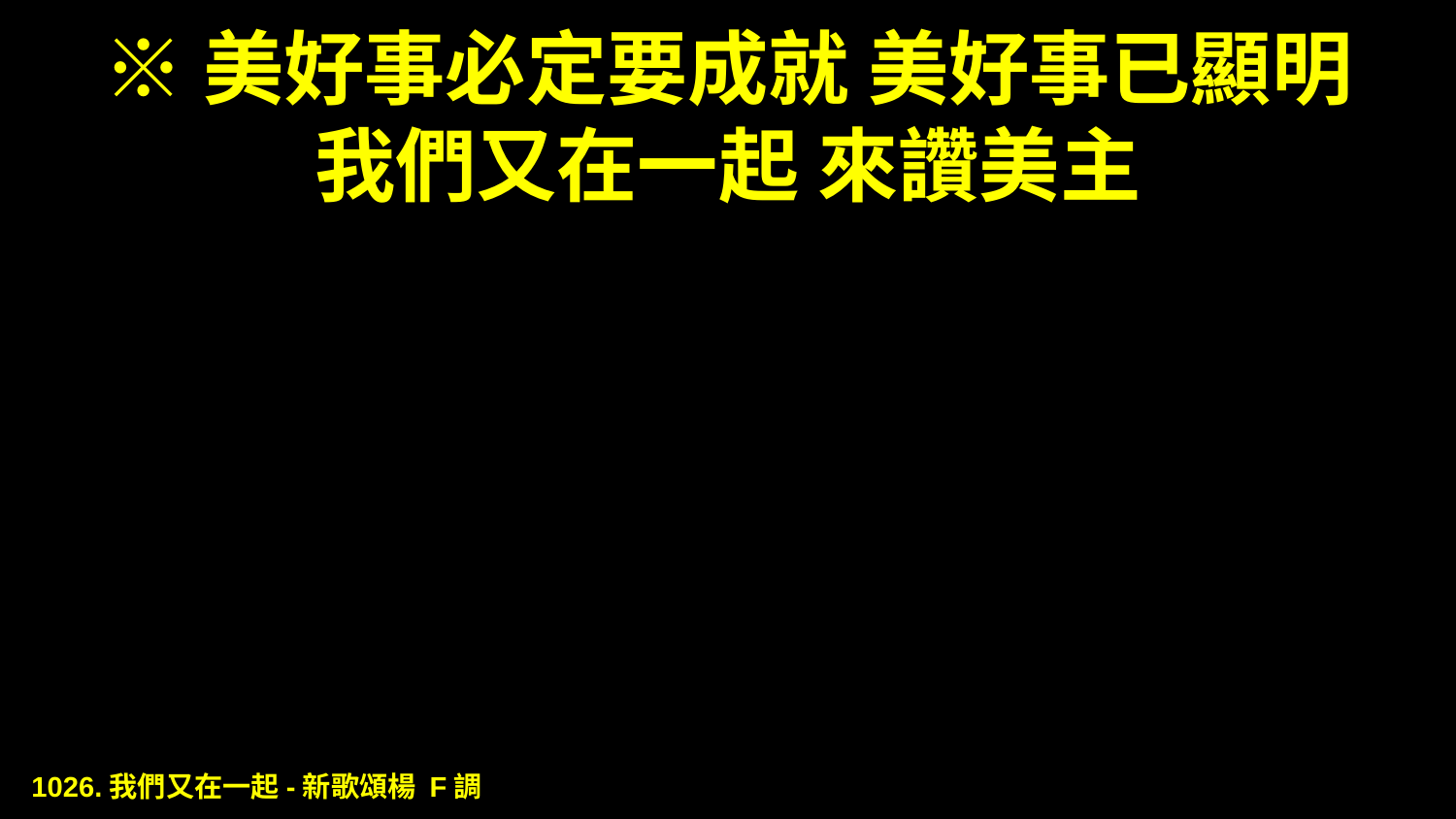

# ※美好事必定要成就 美好事已顯明 我們又在一起 來讚美主
1026.我們又在一起-新歌頌楊 F調